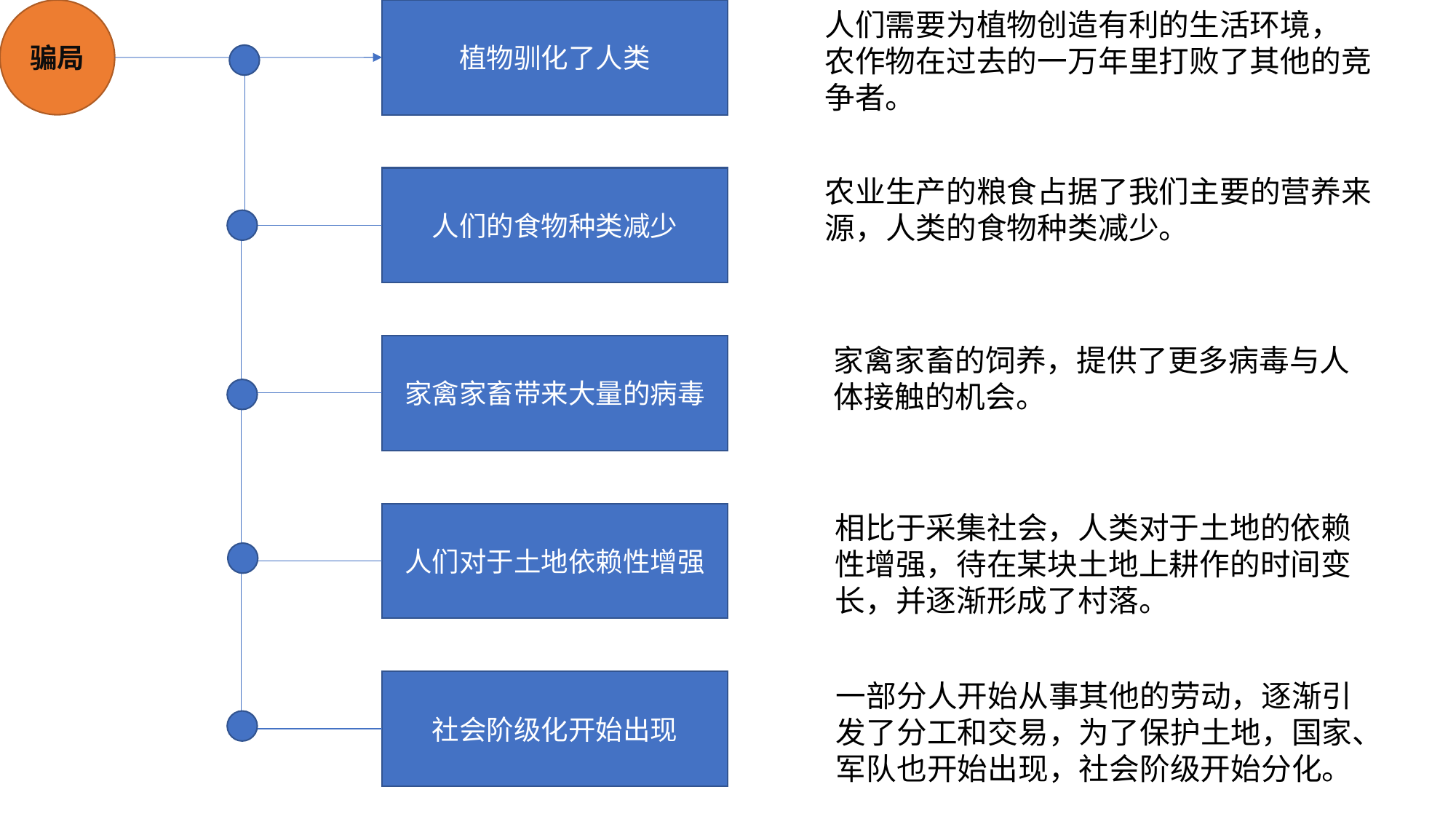

骗局
植物驯化了人类
人们需要为植物创造有利的生活环境，
农作物在过去的一万年里打败了其他的竞争者。

农业生产的粮食占据了我们主要的营养来源，人类的食物种类减少。
人们的食物种类减少

家禽家畜带来大量的病毒
家禽家畜的饲养，提供了更多病毒与人体接触的机会。

人们对于土地依赖性增强
相比于采集社会，人类对于土地的依赖性增强，待在某块土地上耕作的时间变长，并逐渐形成了村落。

社会阶级化开始出现
一部分人开始从事其他的劳动，逐渐引发了分工和交易，为了保护土地，国家、军队也开始出现，社会阶级开始分化。